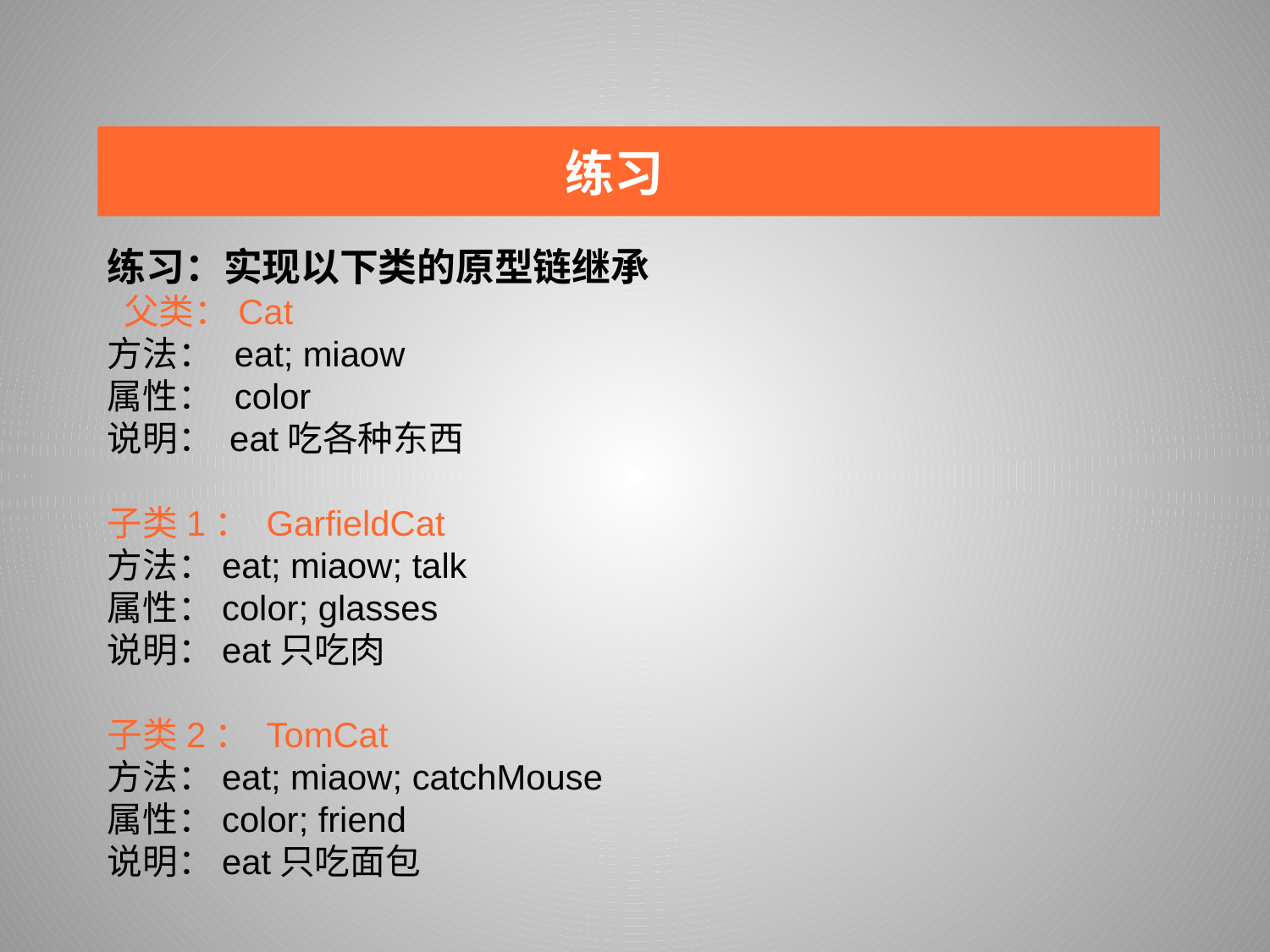

练习
练习：实现以下类的原型链继承
 父类：Cat
方法：	eat; miaow
属性：	color
说明： eat吃各种东西

子类1： GarfieldCat
方法：eat; miaow; talk
属性：color; glasses
说明：eat只吃肉

子类2： TomCat
方法：eat; miaow; catchMouse
属性：color; friend
说明：eat只吃面包